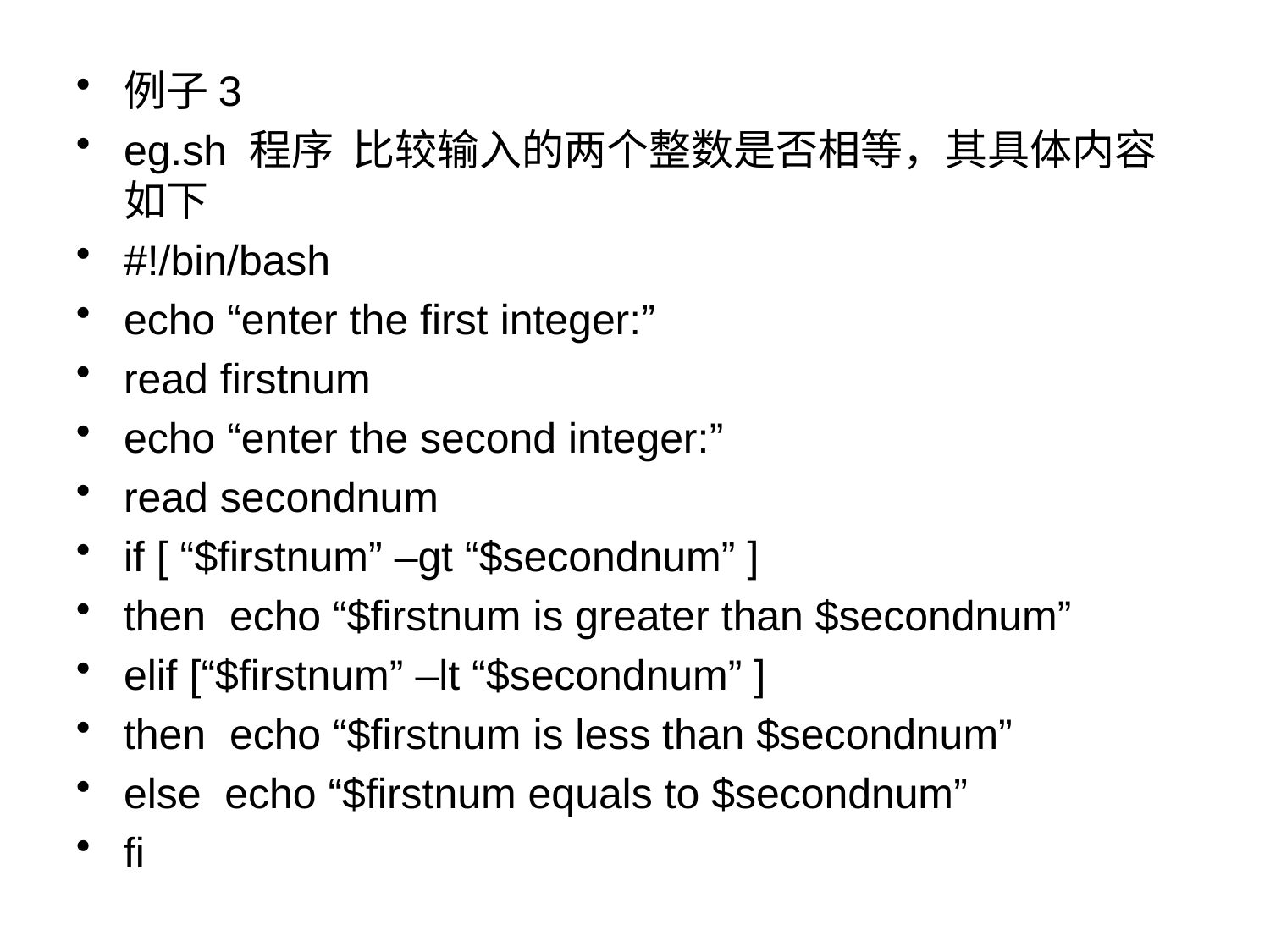

例子3
eg.sh 程序  比较输入的两个整数是否相等，其具体内容如下
#!/bin/bash
echo “enter the first integer:”
read firstnum
echo “enter the second integer:”
read secondnum
if [ “$firstnum” –gt “$secondnum” ]
then  echo “$firstnum is greater than $secondnum”
elif [“$firstnum” –lt “$secondnum” ]
then  echo “$firstnum is less than $secondnum”
else  echo “$firstnum equals to $secondnum”
fi